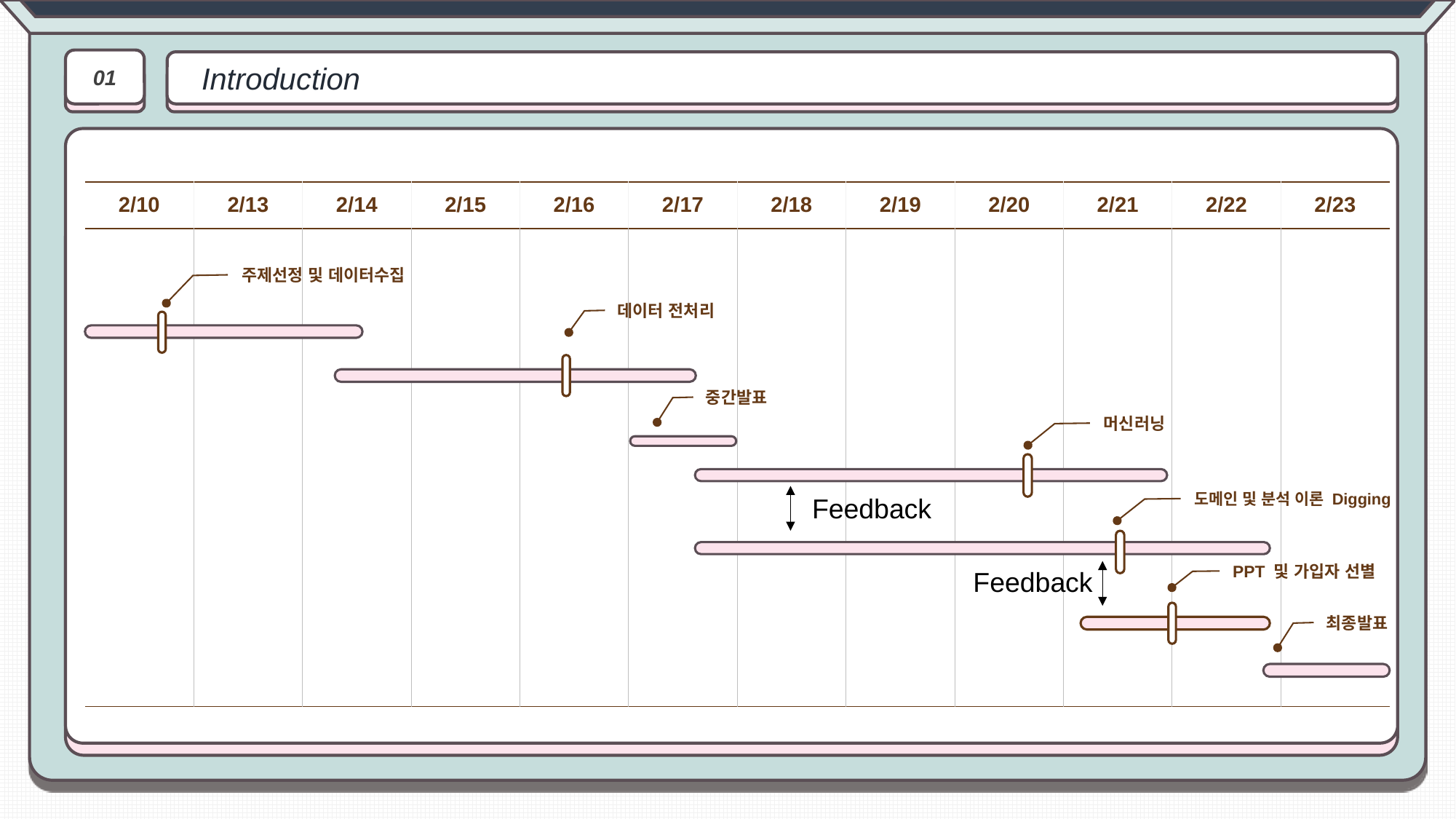

01

Introduction

| 2/10 | 2/13 | 2/14 | 2/15 | 2/16 | 2/17 | 2/18 | 2/19 | 2/20 | 2/21 | 2/22 | 2/23 |
| --- | --- | --- | --- | --- | --- | --- | --- | --- | --- | --- | --- |
|  |  |  |  |  |  |  |  |  |  |  |  |
주제선정 및 데이터수집
데이터 전처리

중간발표
머신러닝

Feedback
도메인 및 분석 이론 Digging

Feedback
PPT 및 가입자 선별

최종발표